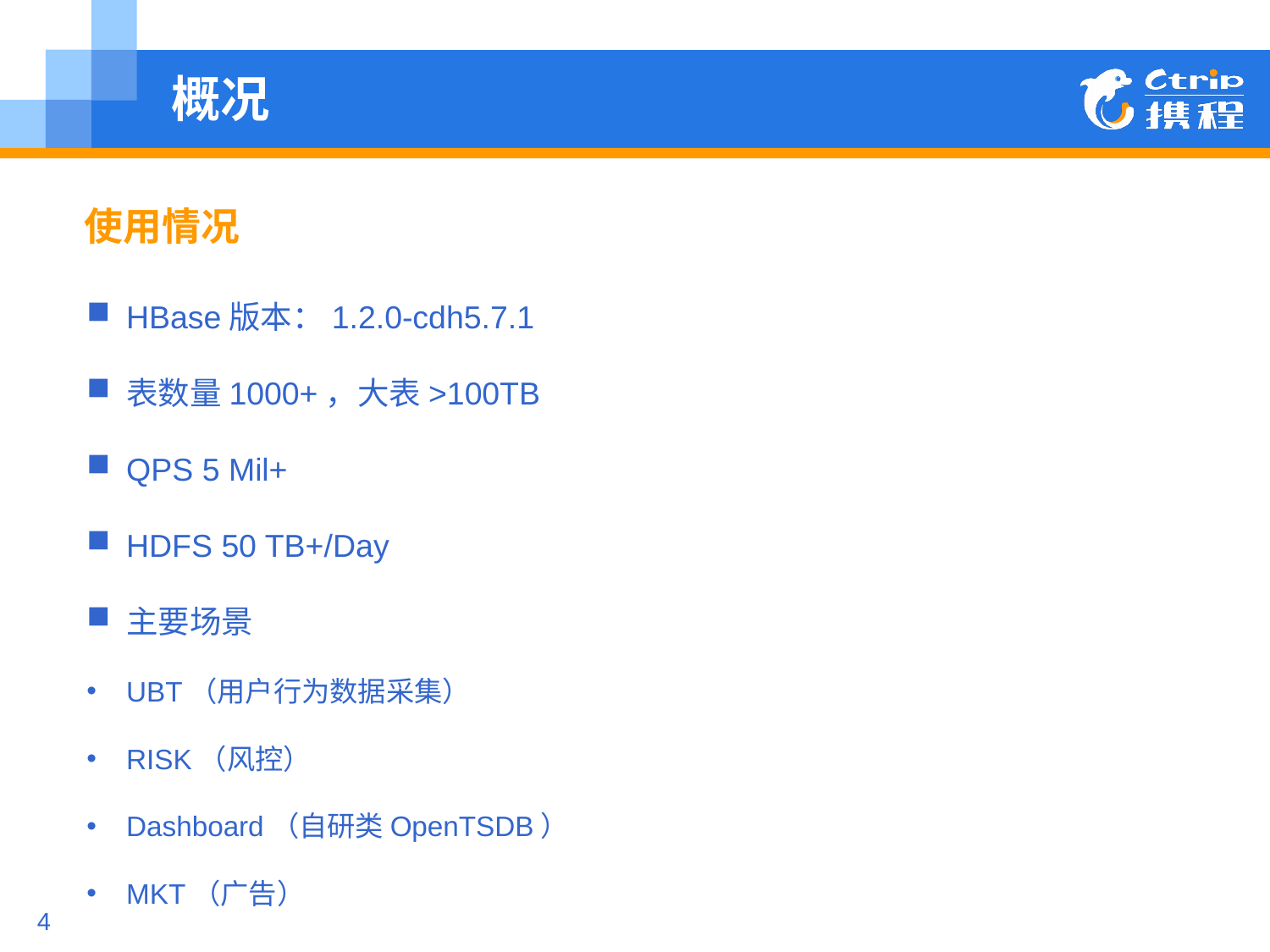

# 概况
使用情况
HBase版本：1.2.0-cdh5.7.1
表数量1000+，大表>100TB
QPS 5 Mil+
HDFS 50 TB+/Day
主要场景
UBT（用户行为数据采集）
RISK（风控）
Dashboard（自研类OpenTSDB）
MKT（广告）
4